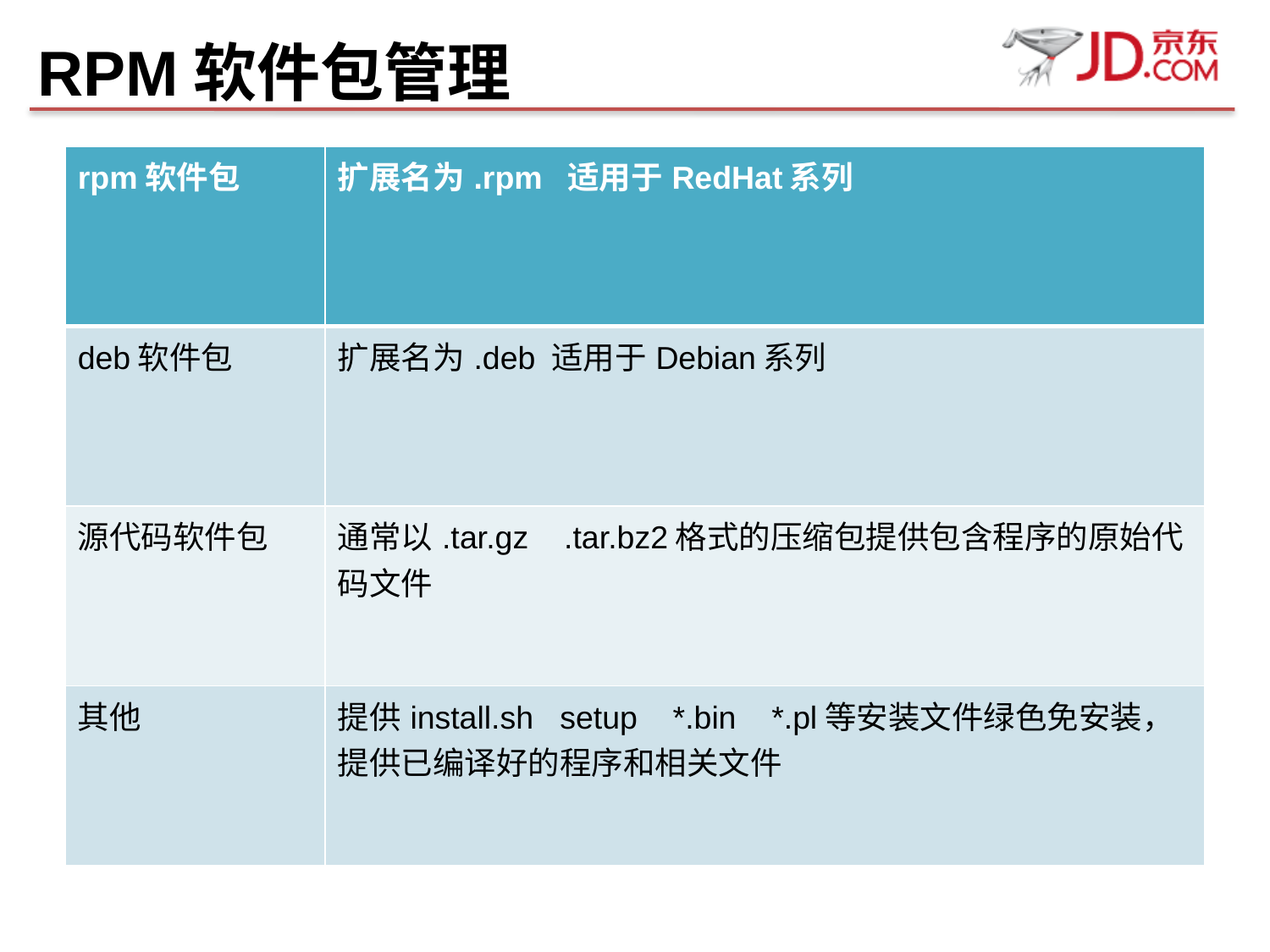

# RPM软件包管理
| rpm软件包 | 扩展名为.rpm 适用于RedHat系列 |
| --- | --- |
| deb软件包 | 扩展名为.deb 适用于Debian系列 |
| 源代码软件包 | 通常以.tar.gz .tar.bz2格式的压缩包提供包含程序的原始代码文件 |
| 其他 | 提供install.sh setup \*.bin \*.pl等安装文件绿色免安装，提供已编译好的程序和相关文件 |